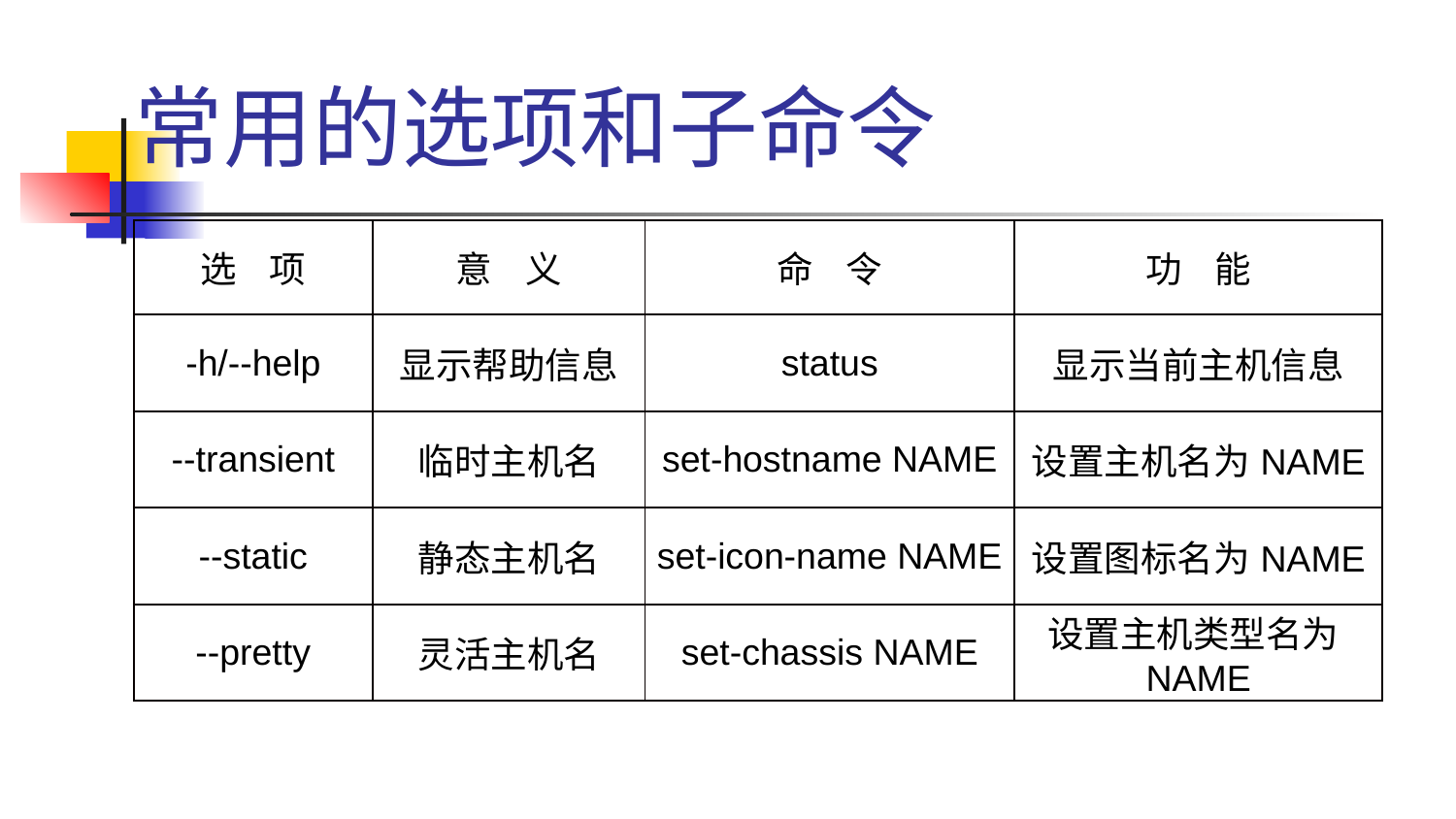

# 常用的选项和子命令
| 选 项 | 意 义 | 命 令 | 功 能 |
| --- | --- | --- | --- |
| -h/--help | 显示帮助信息 | status | 显示当前主机信息 |
| --transient | 临时主机名 | set-hostname NAME | 设置主机名为NAME |
| --static | 静态主机名 | set-icon-name NAME | 设置图标名为NAME |
| --pretty | 灵活主机名 | set-chassis NAME | 设置主机类型名为NAME |